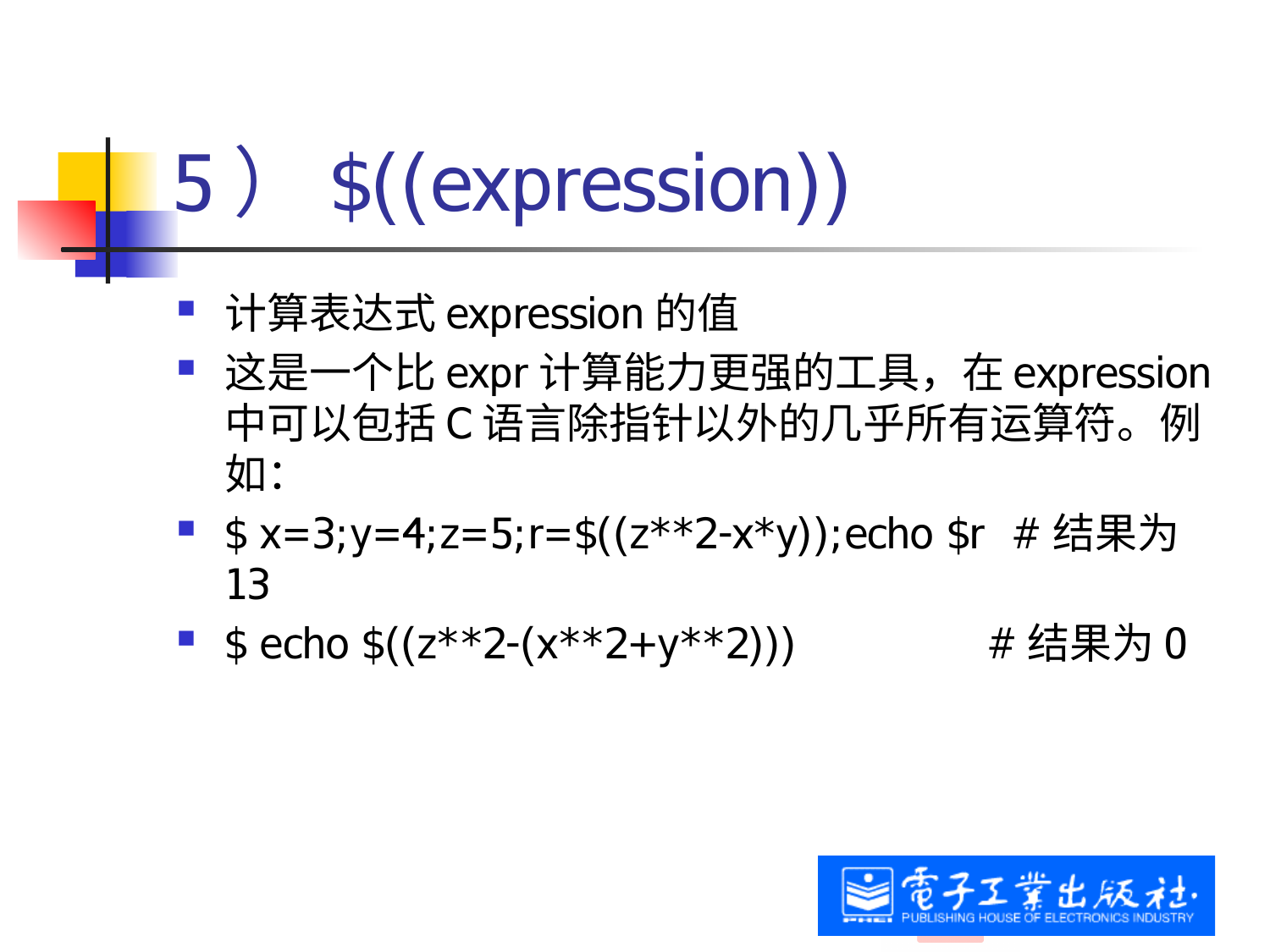

# 5）$((expression))
计算表达式expression的值
这是一个比expr计算能力更强的工具，在expression中可以包括C语言除指针以外的几乎所有运算符。例如：
$ x=3;y=4;z=5;r=$((z**2-x*y));echo $r  #结果为13
$ echo $((z**2-(x**2+y**2))) 		#结果为0